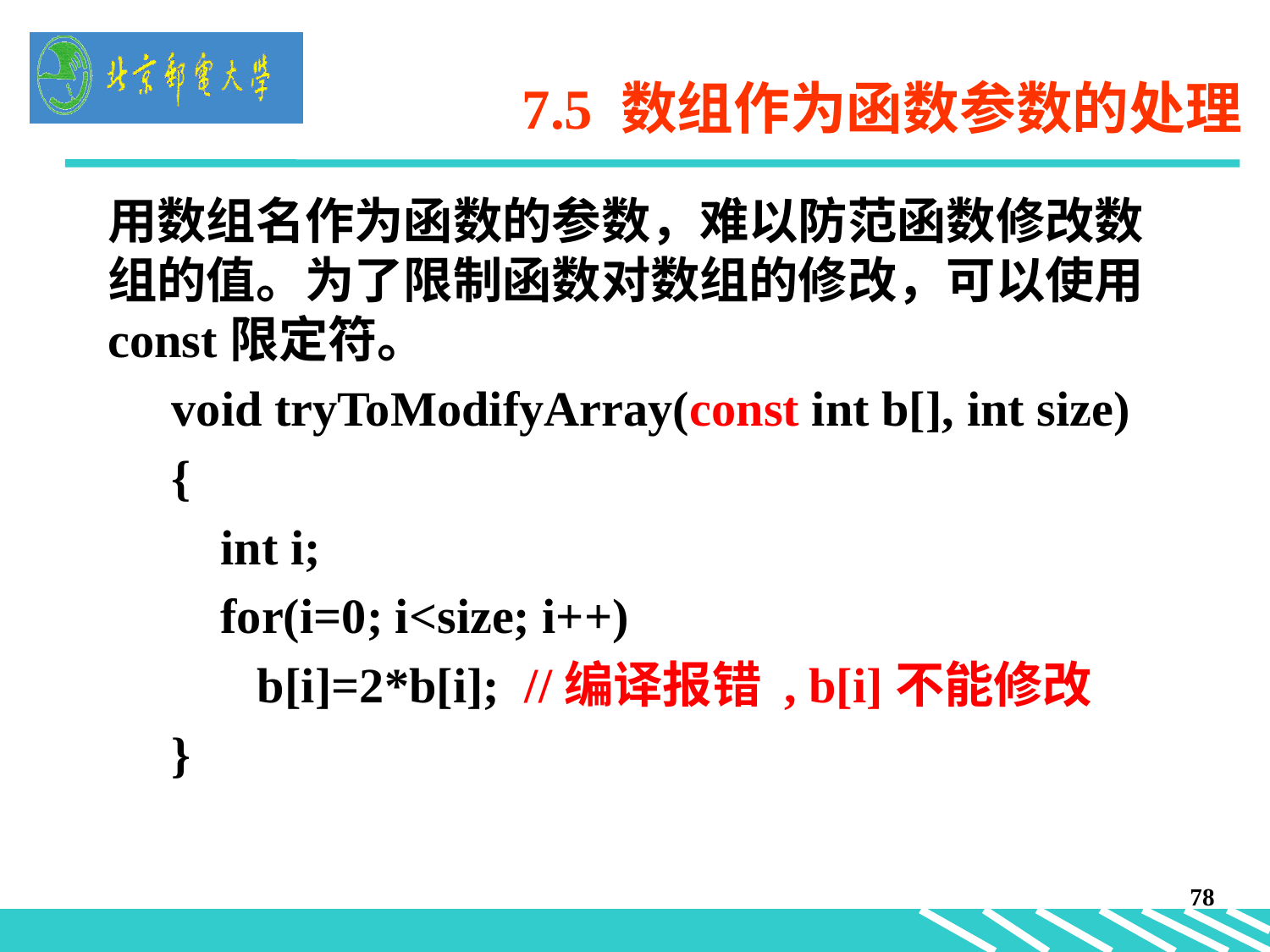

# 7.5 数组作为函数参数的处理
用数组名作为函数的参数，难以防范函数修改数组的值。为了限制函数对数组的修改，可以使用const限定符。
void tryToModifyArray(const int b[], int size)
{
    int i;
    for(i=0; i<size; i++)
       b[i]=2*b[i];  //编译报错 , b[i]不能修改
}

78